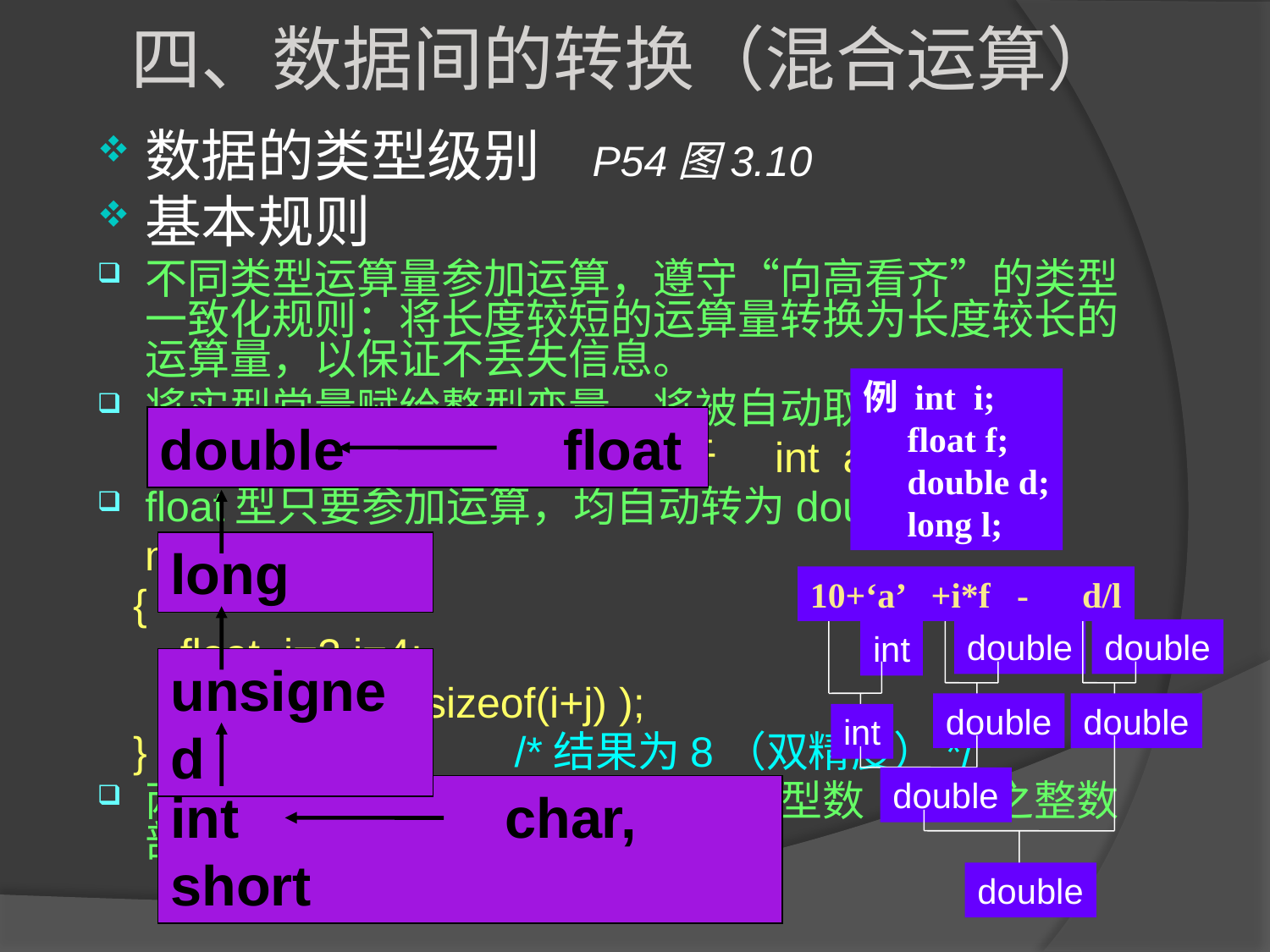

四、数据间的转换（混合运算）
数据的类型级别   P54图3.10
基本规则
不同类型运算量参加运算，遵守“向高看齐”的类型一致化规则：将长度较短的运算量转换为长度较长的运算量，以保证不丢失信息。
将实型常量赋给整型变量，将被自动取整
     int  a=7.999999 ;         等效于     int  a=7;
float型只要参加运算，均自动转为double。
    main()
   {
       float  i=3,j=4;
       printf(“%d\n”,sizeof(i+j) );
   }                               /*结果为8（双精度）*/
两个整型数相除，其值也一定是整型数（取商之整数部分）。       3/2的值为1而非1.5
例 int  i;
     float f;
     double d;
     long l;
10+‘a’   +i*f   -      d/l
double              float

long

unsigned

int                 char, short

int

int

double

double

double

double

double

double